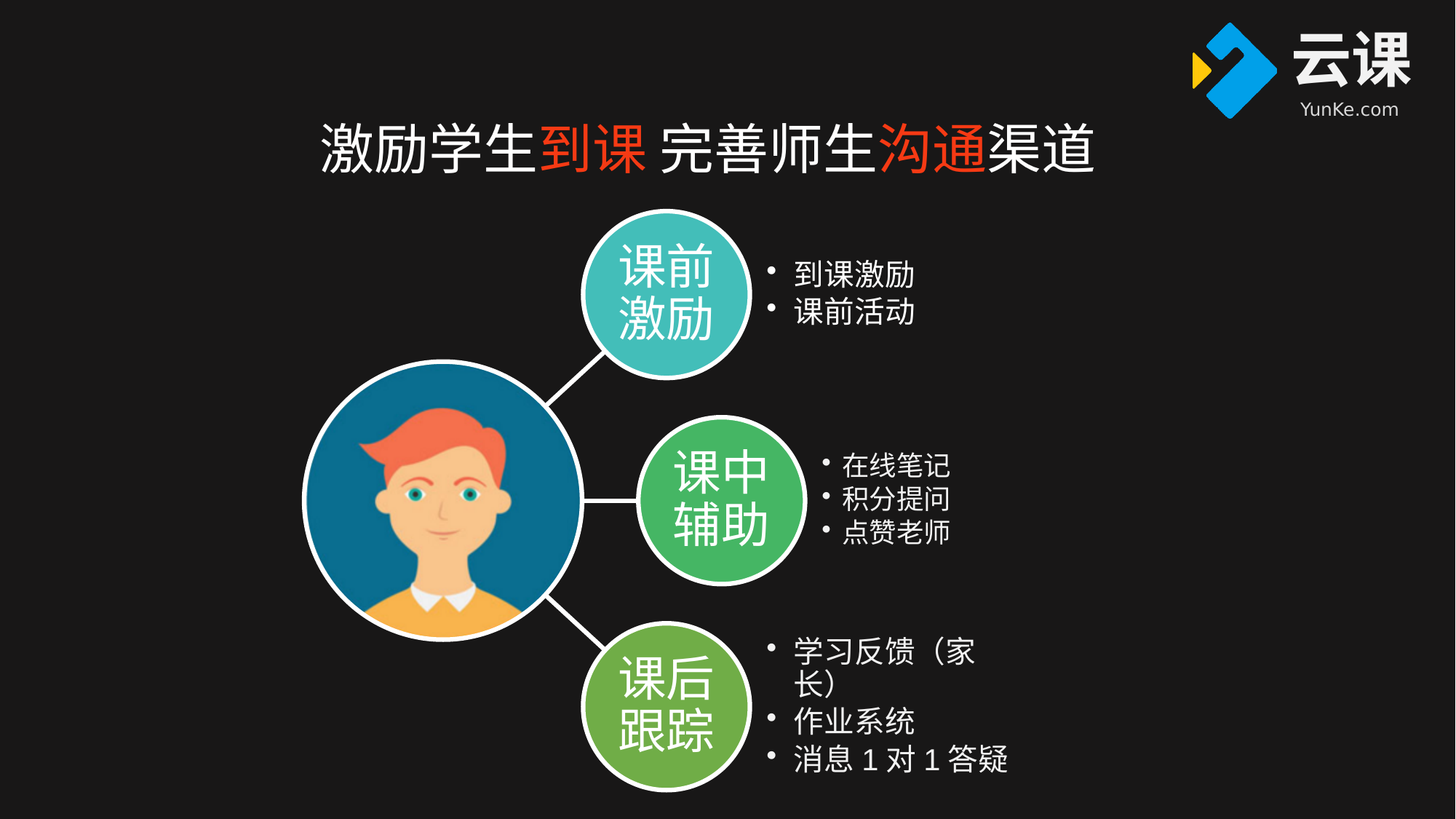

激励学生到课 完善师生沟通渠道
课前激励
到课激励
课前活动
课中辅助
在线笔记
积分提问
点赞老师
课后跟踪
学习反馈（家长）
作业系统
消息1对1答疑